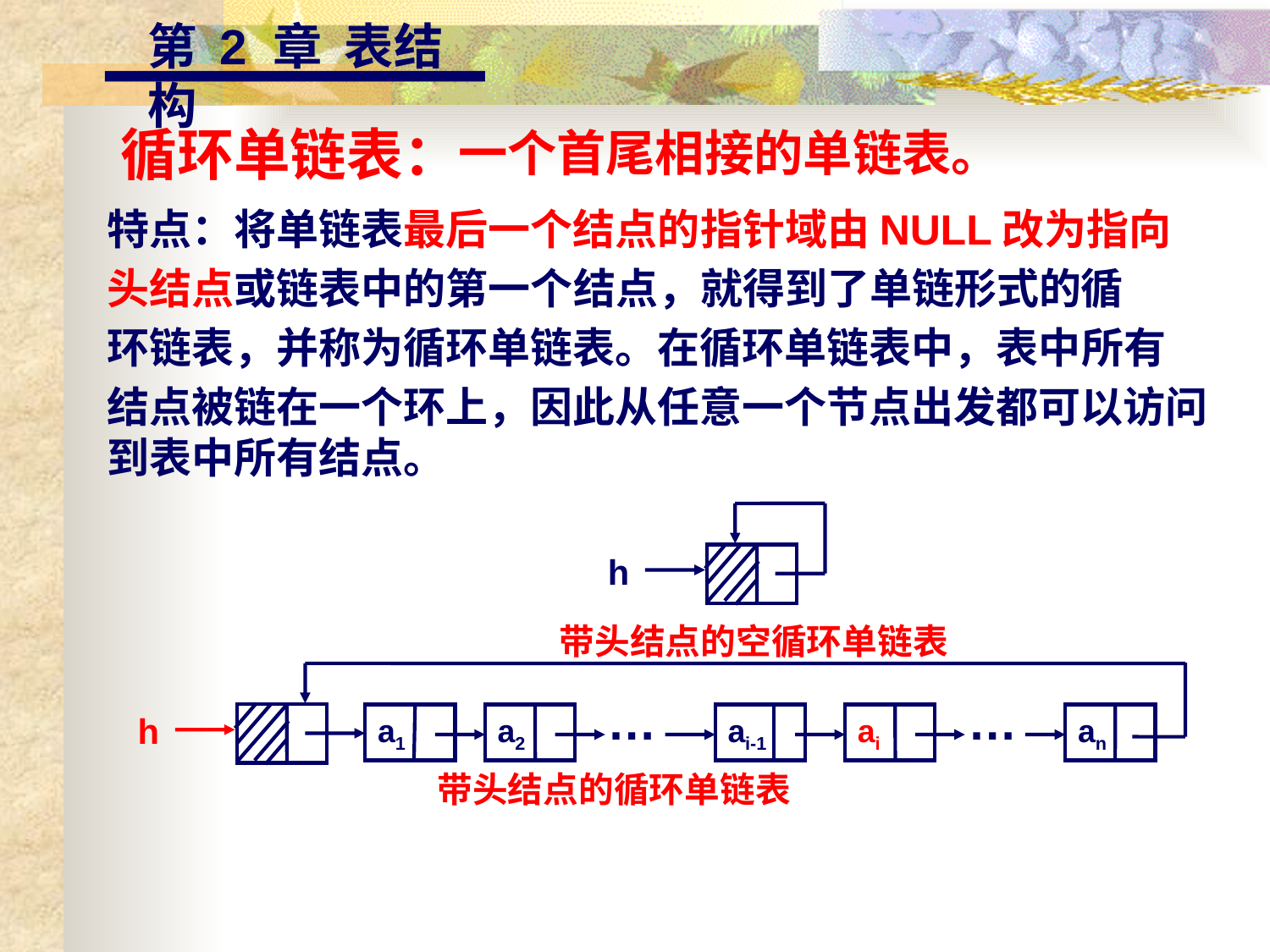

第 2 章  表结构

循环单链表：
一个首尾相接的单链表。
特点：将单链表最后一个结点的指针域由NULL改为指向
头结点或链表中的第一个结点，就得到了单链形式的循
环链表，并称为循环单链表。在循环单链表中，表中所有
结点被链在一个环上，因此从任意一个节点出发都可以访问到表中所有结点。

h

带头结点的空循环单链表

…
…

h

a1

a2

ai-1
ai

an

带头结点的循环单链表
41